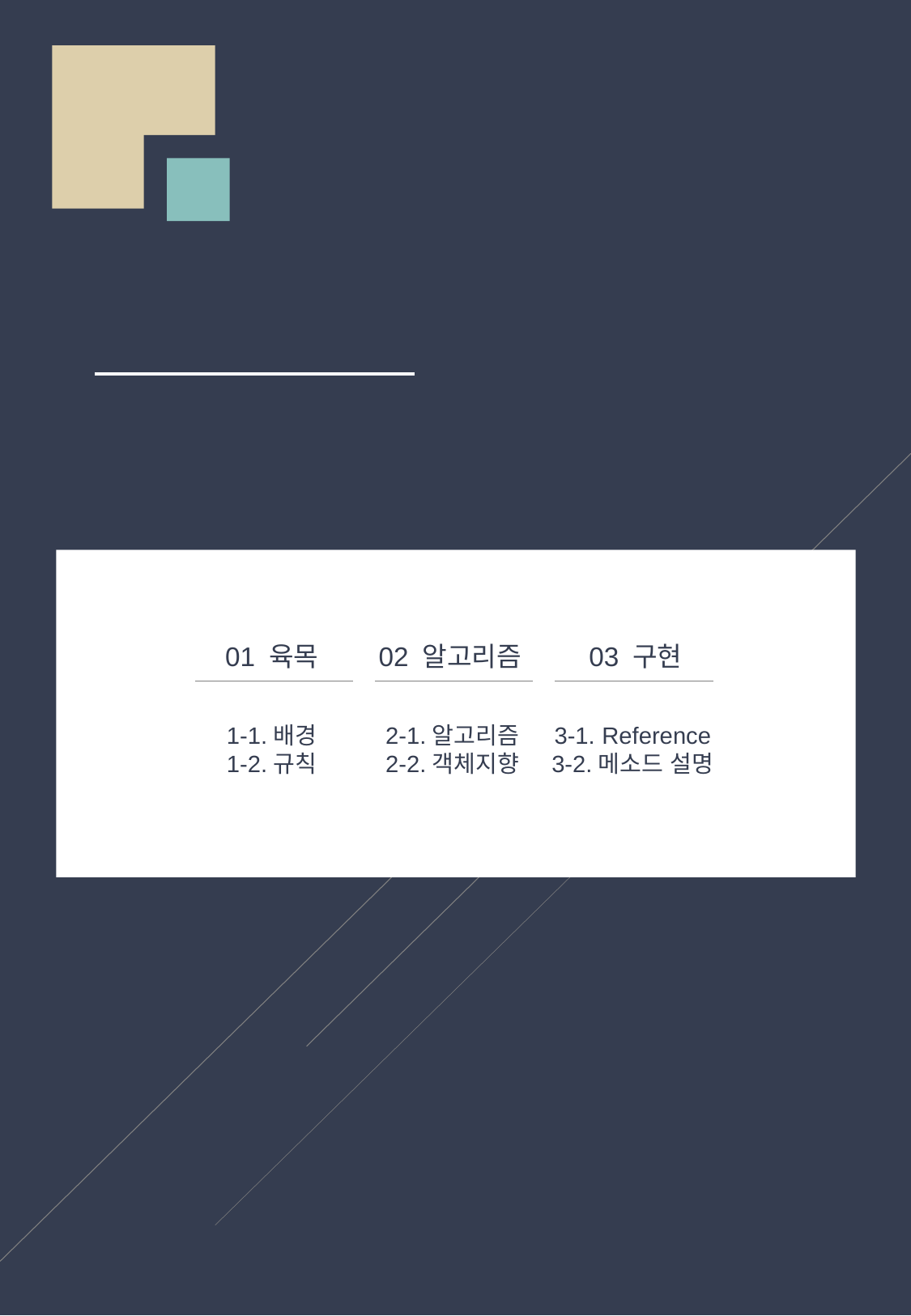

SW페스티벌 육목AI
목차

01 육목
02 알고리즘
03 구현
1-1.배경
1-2.규칙
2-1.알고리즘
2-2.객체지향
3-1. Reference
3-2.메소드 설명